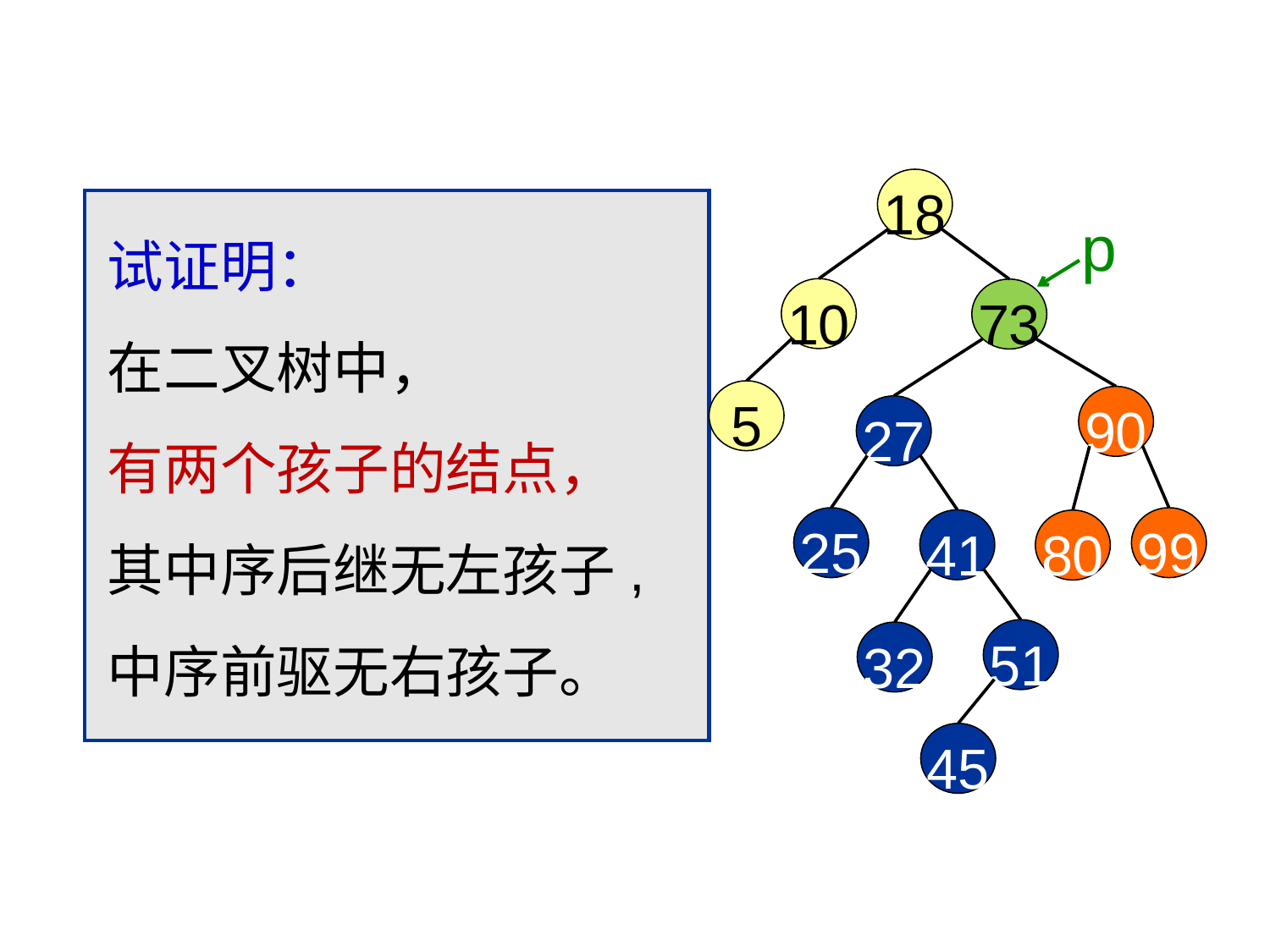

18
p

试证明：
在二叉树中，
有两个孩子的结点，
其中序后继无左孩子,
中序前驱无右孩子。
10
73
5
90
27
25
99
41
80
51
32
45